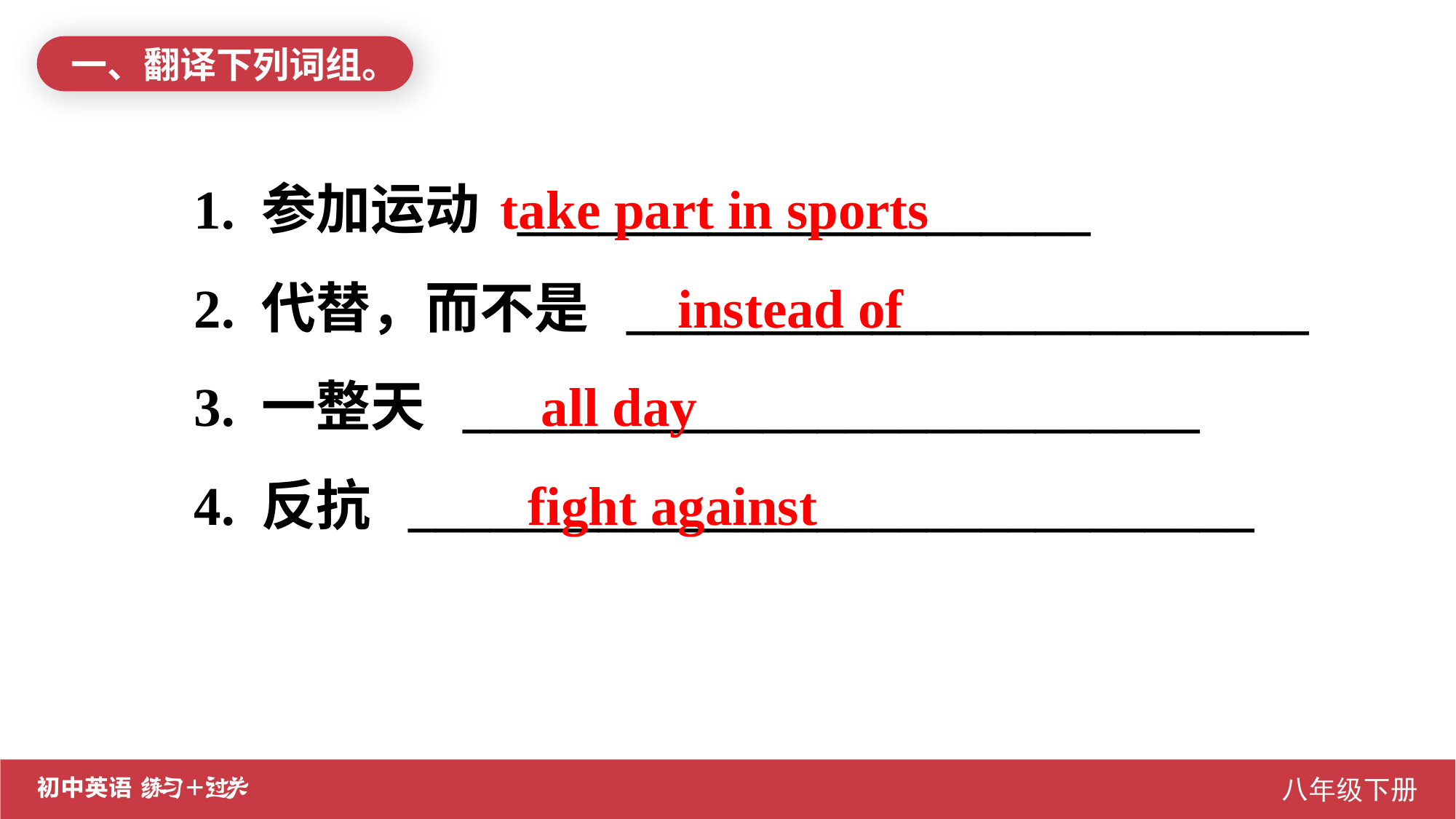

一、翻译下列词组。
1. 参加运动  _____________________
2. 代替，而不是  _________________________
3. 一整天  ___________________________
4. 反抗  _______________________________
 take part in sports
              instead of
    all day
   fight against